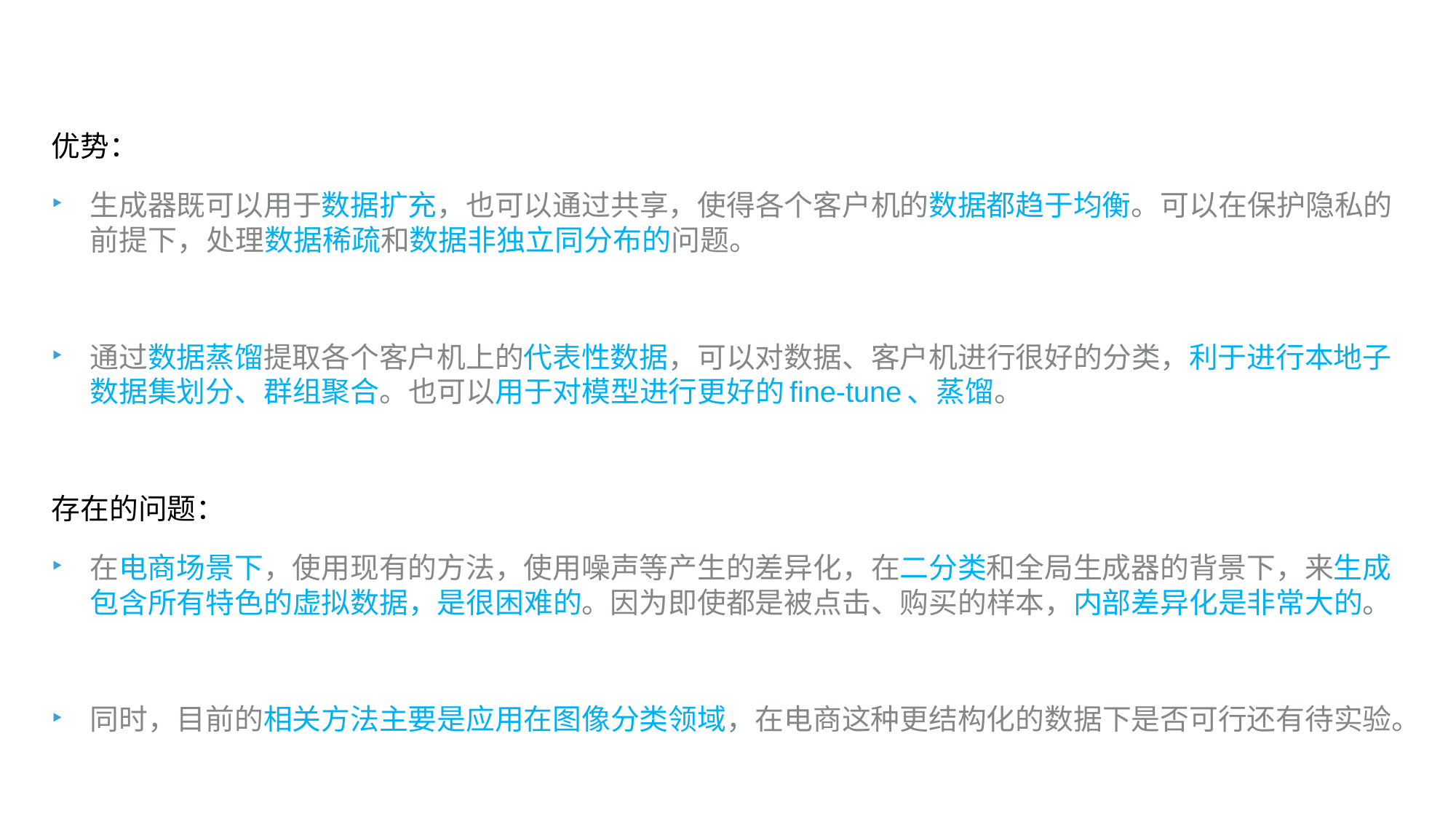

优势：
生成器既可以用于数据扩充，也可以通过共享，使得各个客户机的数据都趋于均衡。可以在保护隐私的前提下，处理数据稀疏和数据非独立同分布的问题。

通过数据蒸馏提取各个客户机上的代表性数据，可以对数据、客户机进行很好的分类，利于进行本地子数据集划分、群组聚合。也可以用于对模型进行更好的fine-tune、蒸馏。

存在的问题：
在电商场景下，使用现有的方法，使用噪声等产生的差异化，在二分类和全局生成器的背景下，来生成包含所有特色的虚拟数据，是很困难的。因为即使都是被点击、购买的样本，内部差异化是非常大的。

同时，目前的相关方法主要是应用在图像分类领域，在电商这种更结构化的数据下是否可行还有待实验。